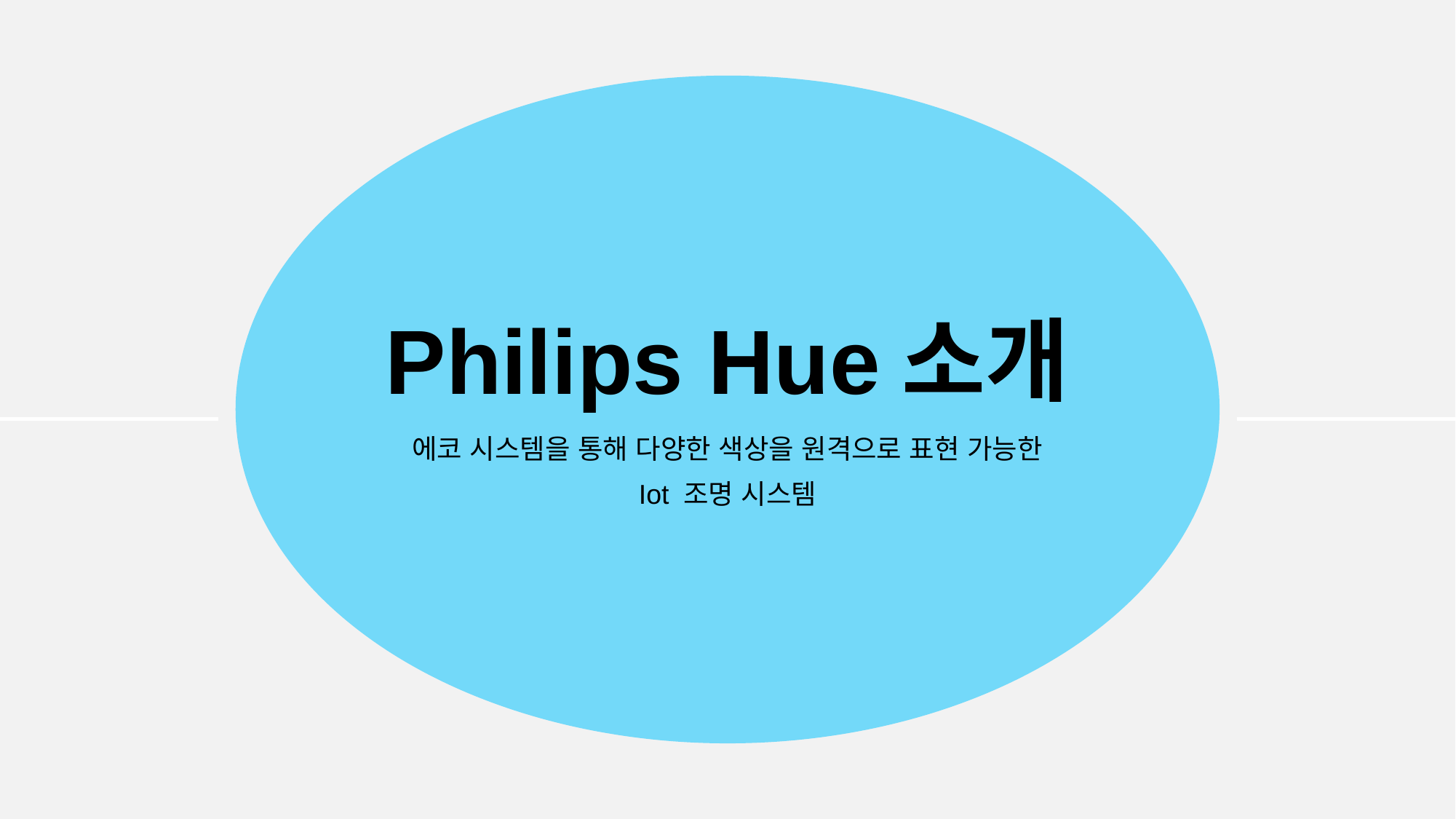

# Philips Hue소개
에코 시스템을 통해 다양한 색상을 원격으로 표현 가능한
Iot 조명 시스템